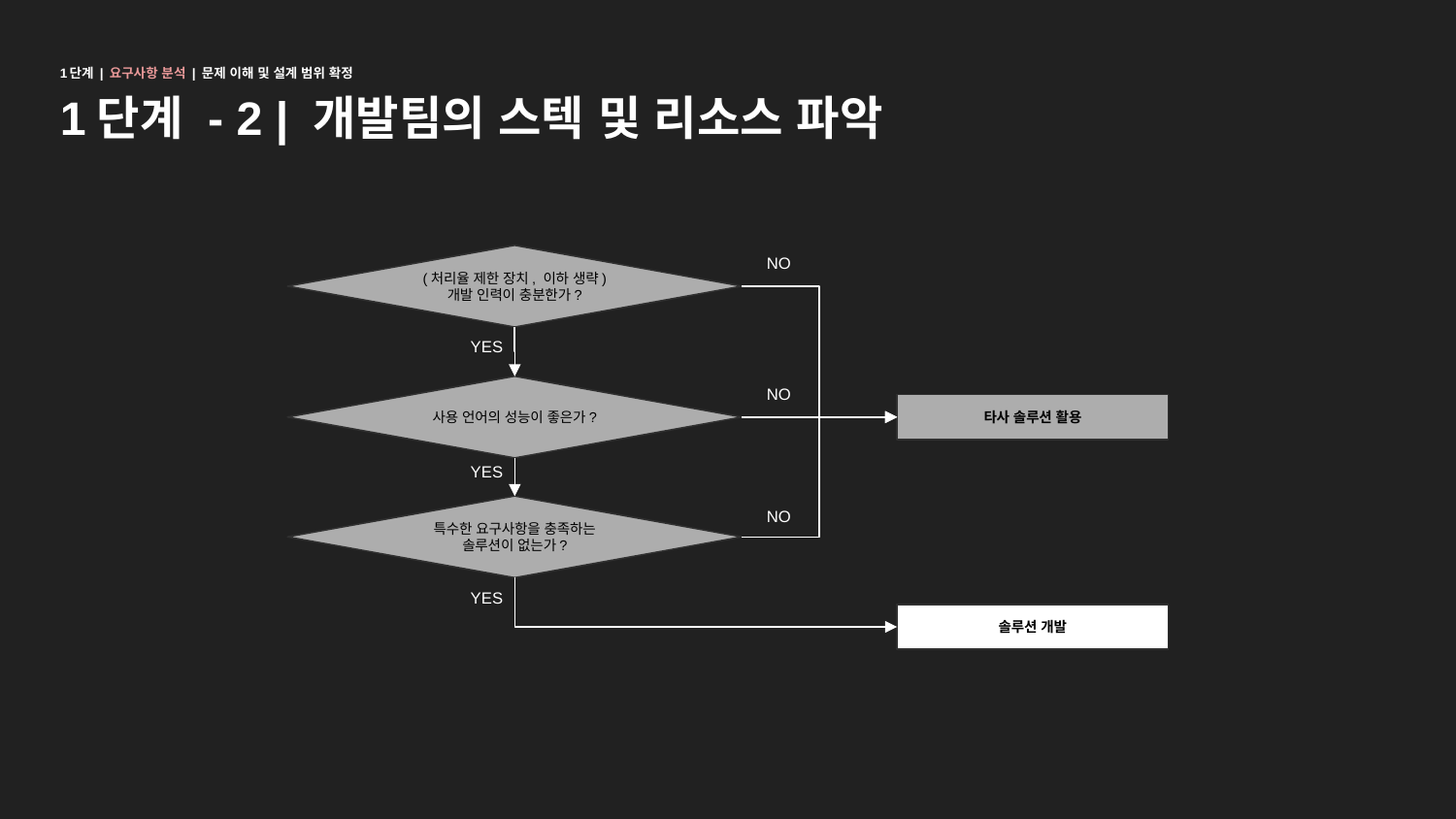

1단계 | 요구사항 분석 | 문제 이해 및 설계 범위 확정
# 1단계 - 2 | 개발팀의 스텍 및 리소스 파악
NO
(처리율 제한 장치, 이하 생략)
개발 인력이 충분한가?
YES
NO
사용 언어의 성능이 좋은가?
타사 솔루션 활용
YES
특수한 요구사항을 충족하는 솔루션이 없는가?
NO
YES
솔루션 개발